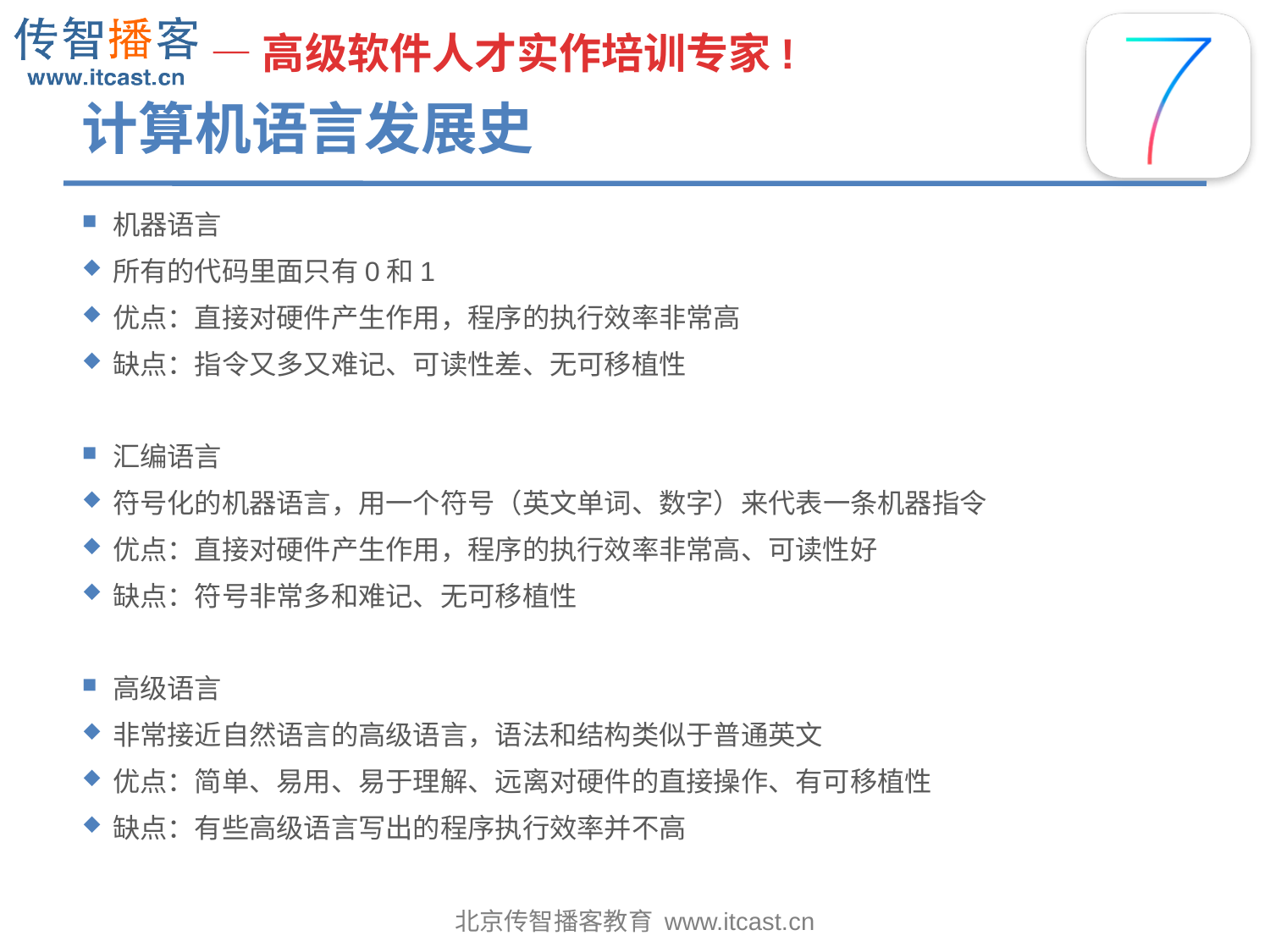

# 计算机语言发展史
机器语言
所有的代码里面只有0和1
优点：直接对硬件产生作用，程序的执行效率非常高
缺点：指令又多又难记、可读性差、无可移植性

汇编语言
符号化的机器语言，用一个符号（英文单词、数字）来代表一条机器指令
优点：直接对硬件产生作用，程序的执行效率非常高、可读性好
缺点：符号非常多和难记、无可移植性

高级语言
非常接近自然语言的高级语言，语法和结构类似于普通英文
优点：简单、易用、易于理解、远离对硬件的直接操作、有可移植性
缺点：有些高级语言写出的程序执行效率并不高